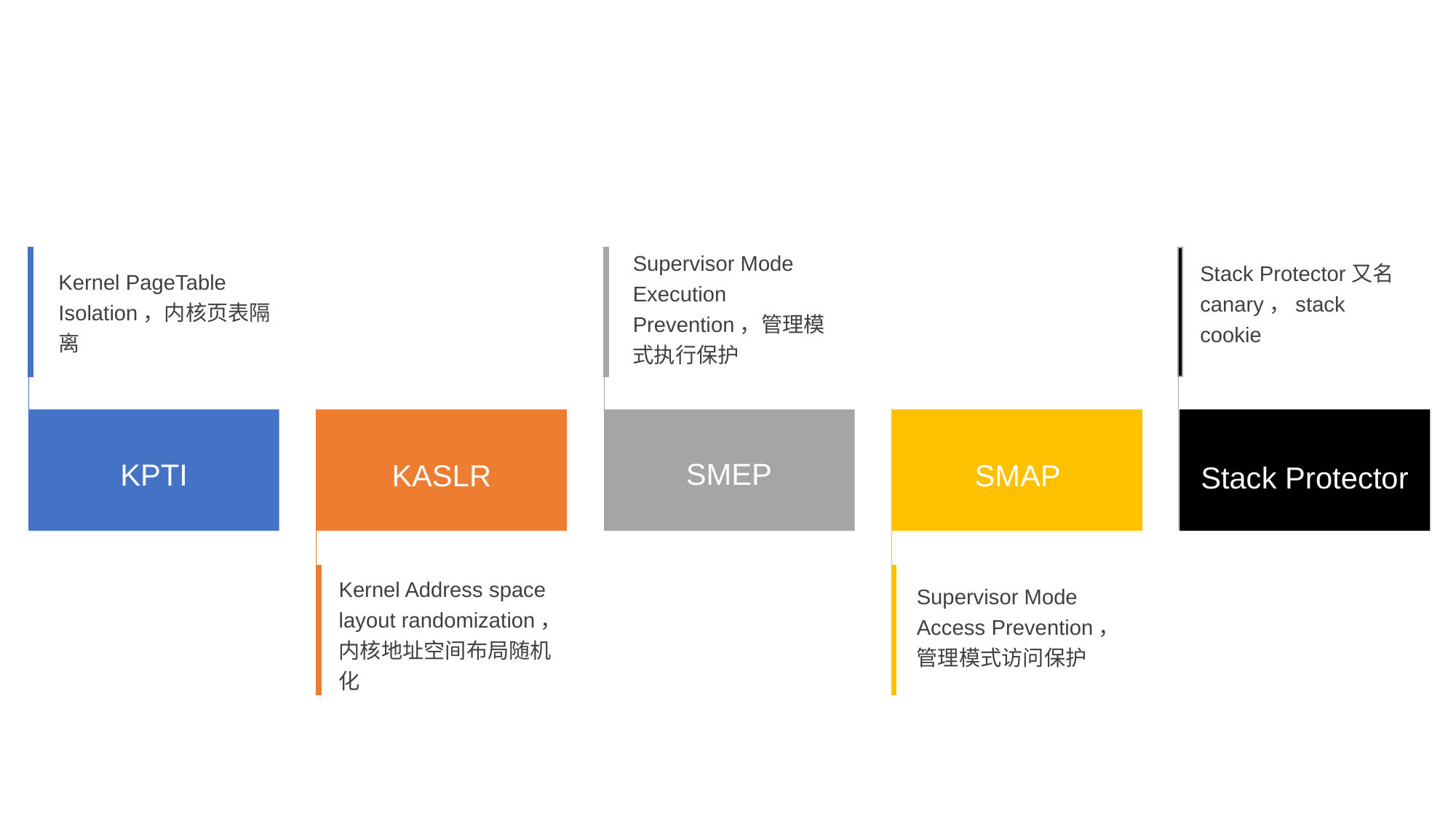

Kernel PageTable Isolation，内核页表隔离
Supervisor Mode Execution Prevention，管理模式执行保护
Stack Protector又名canary，stack cookie

Stack Protector

KPTI

KASLR

SMEP

SMAP

Kernel Address space layout randomization，内核地址空间布局随机化
Supervisor Mode Access Prevention，管理模式访问保护